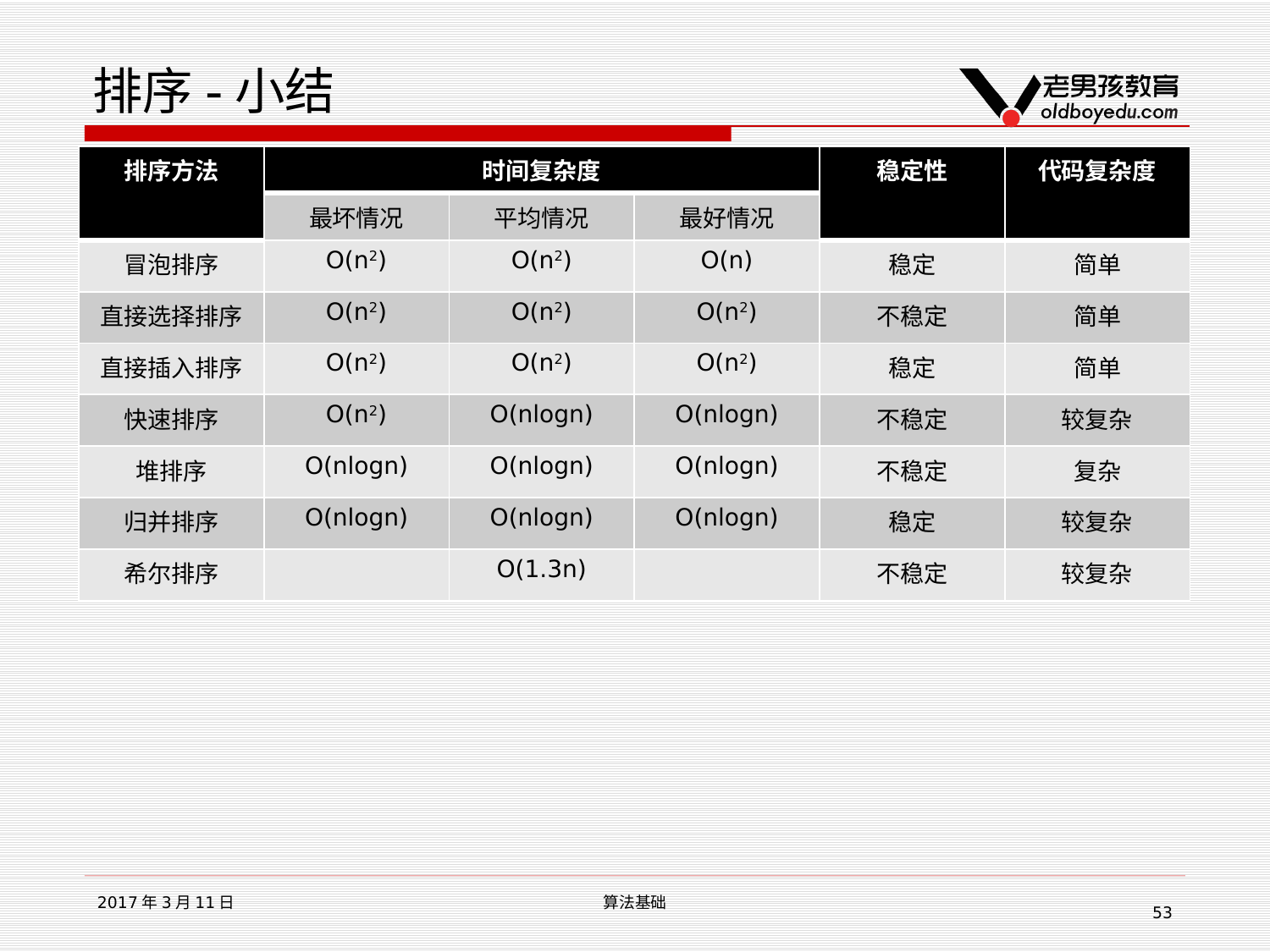

# 排序-小结
| 排序方法 | 时间复杂度 |  |  | 稳定性 | 代码复杂度 |
| --- | --- | --- | --- | --- | --- |
|  | 最坏情况 | 平均情况 | 最好情况 |  |  |
| 冒泡排序 | O(n2) | O(n2) | O(n) | 稳定 | 简单 |
| 直接选择排序 | O(n2) | O(n2) | O(n2) | 不稳定 | 简单 |
| 直接插入排序 | O(n2) | O(n2) | O(n2) | 稳定 | 简单 |
| 快速排序 | O(n2) | O(nlogn) | O(nlogn) | 不稳定 | 较复杂 |
| 堆排序 | O(nlogn) | O(nlogn) | O(nlogn) | 不稳定 | 复杂 |
| 归并排序 | O(nlogn) | O(nlogn) | O(nlogn) | 稳定 | 较复杂 |
| 希尔排序 |  | O(1.3n) |  | 不稳定 | 较复杂 |
2017年3月11日
算法基础
53